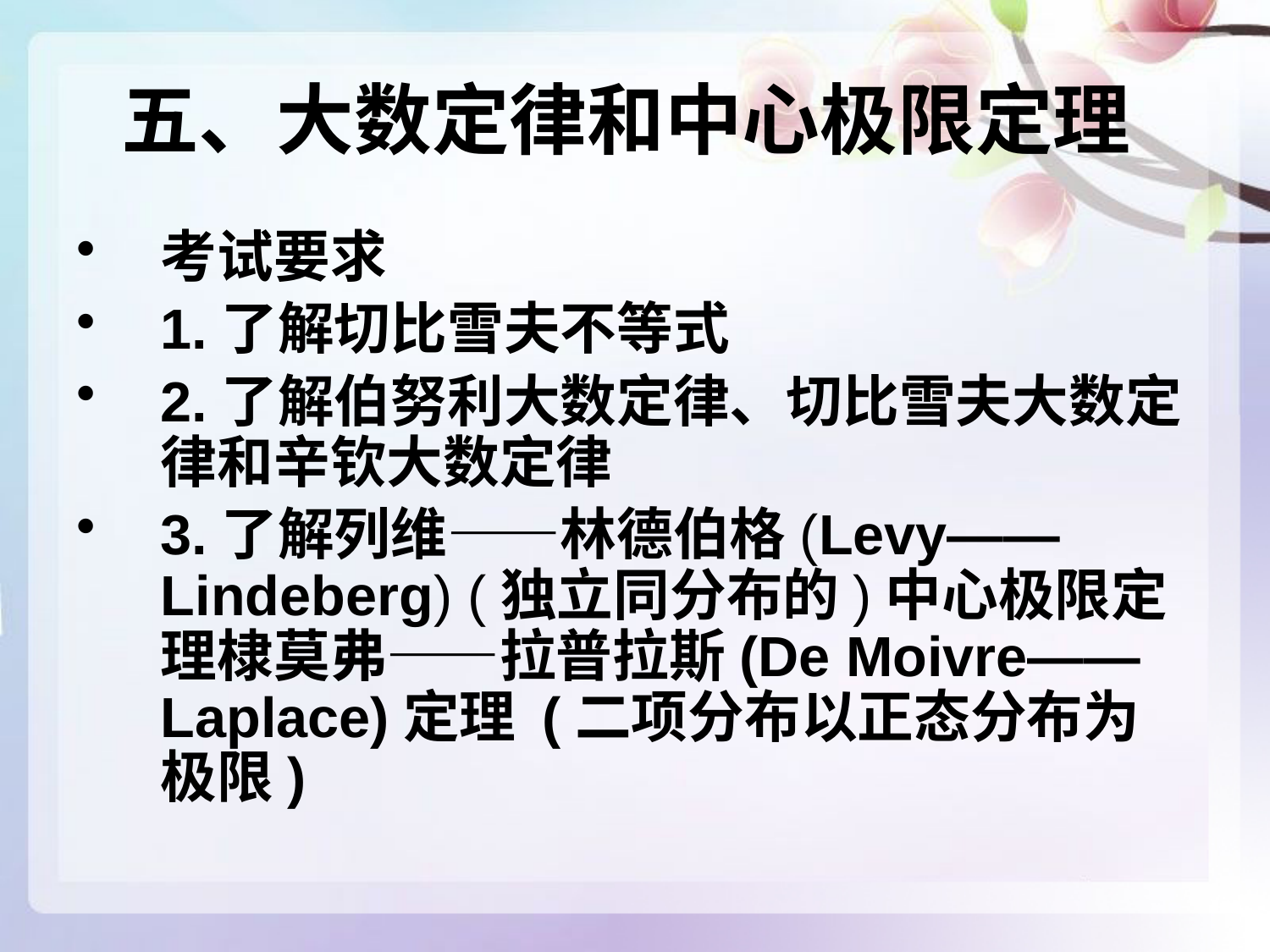

# 五、大数定律和中心极限定理
考试要求
1.了解切比雪夫不等式
2.了解伯努利大数定律、切比雪夫大数定律和辛钦大数定律
3.了解列维——林德伯格(Levy——Lindeberg) (独立同分布的)中心极限定理棣莫弗——拉普拉斯(De Moivre——Laplace)定理 (二项分布以正态分布为极限)